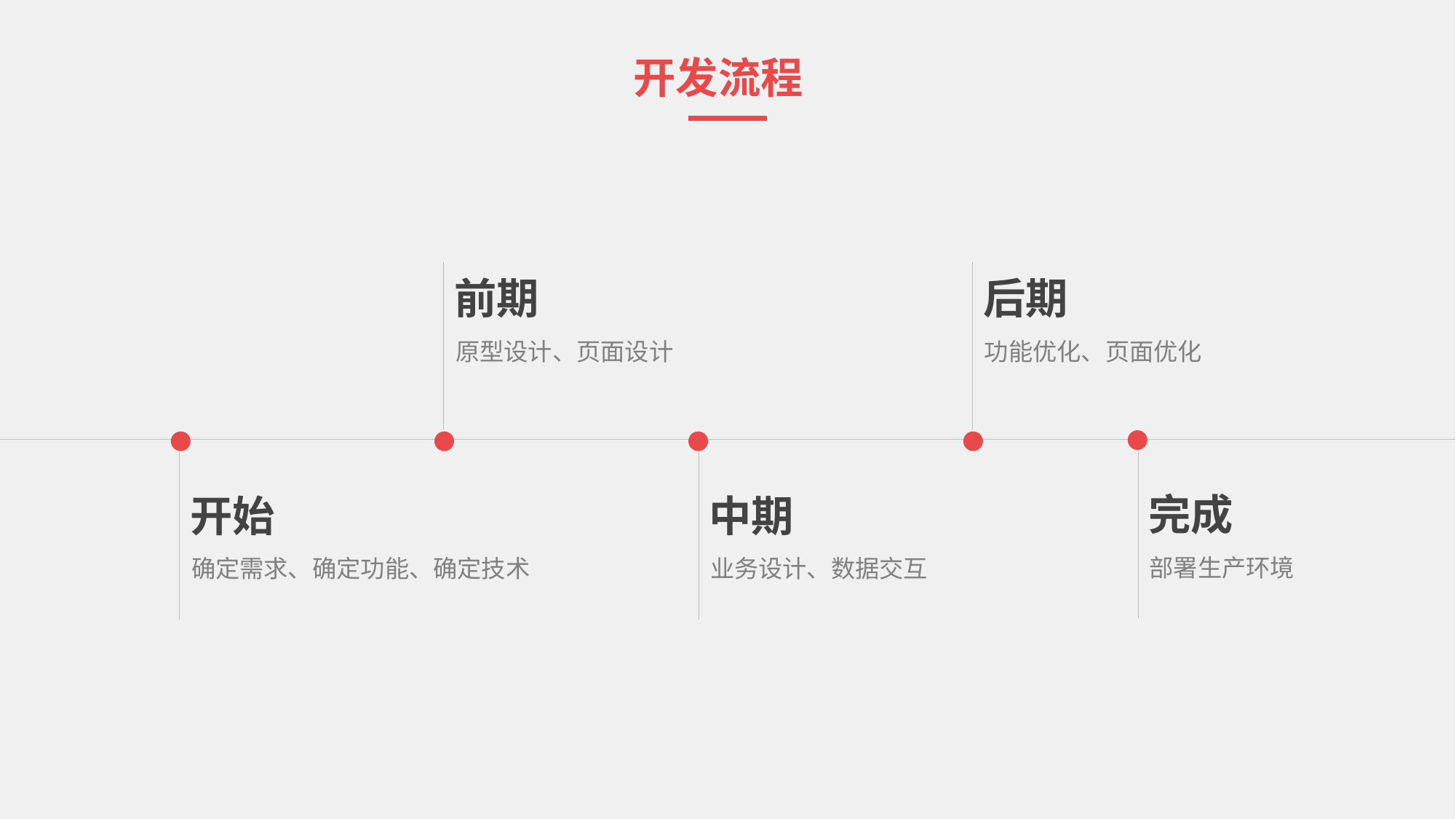

开发流程
前期
原型设计、页面设计

后期
功能优化、页面优化

完成
部署生产环境

开始
确定需求、确定功能、确定技术

中期
业务设计、数据交互